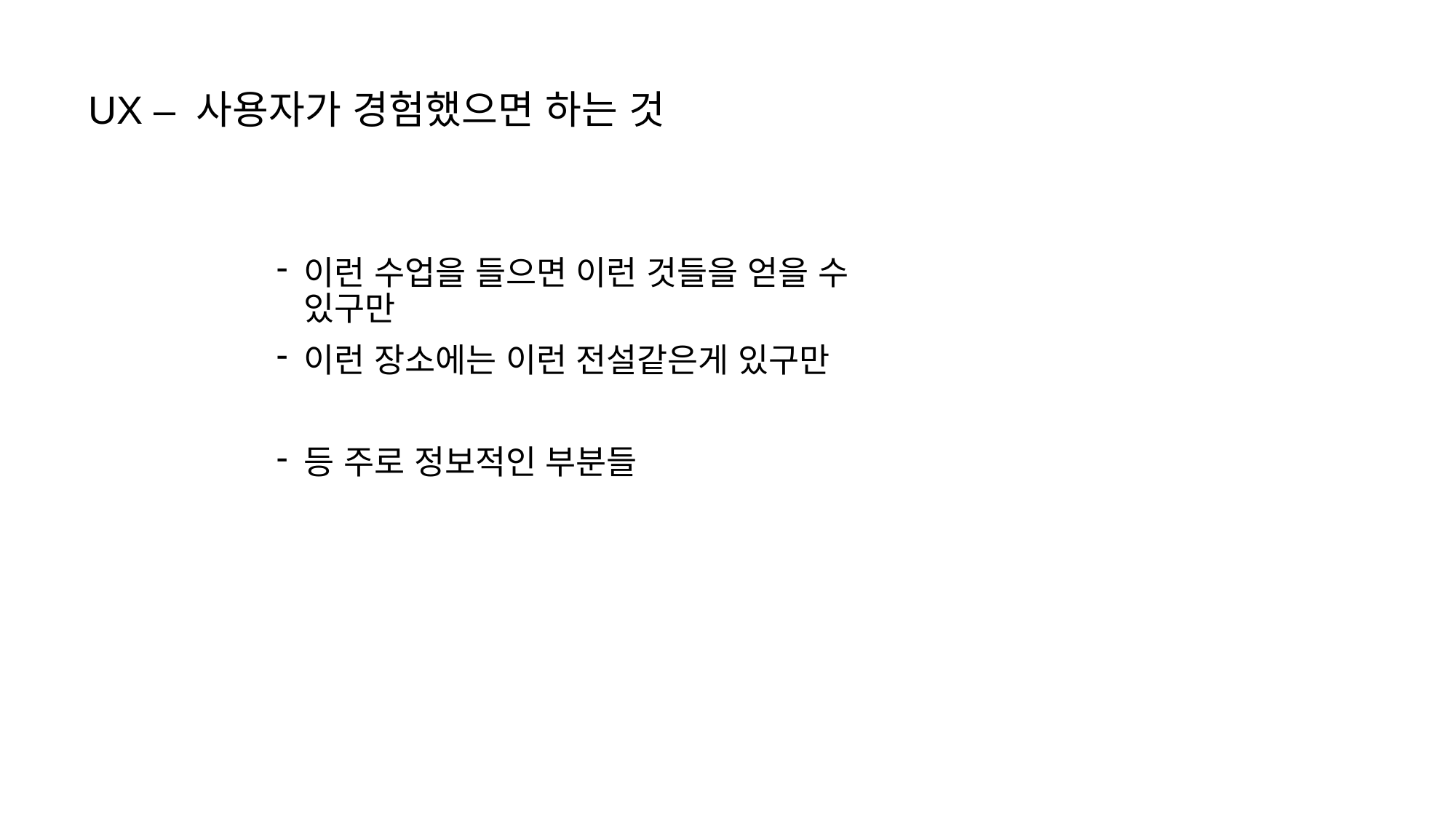

UX – 사용자가 경험했으면 하는 것

이런 수업을 들으면 이런 것들을 얻을 수 있구만
이런 장소에는 이런 전설같은게 있구만

등 주로 정보적인 부분들